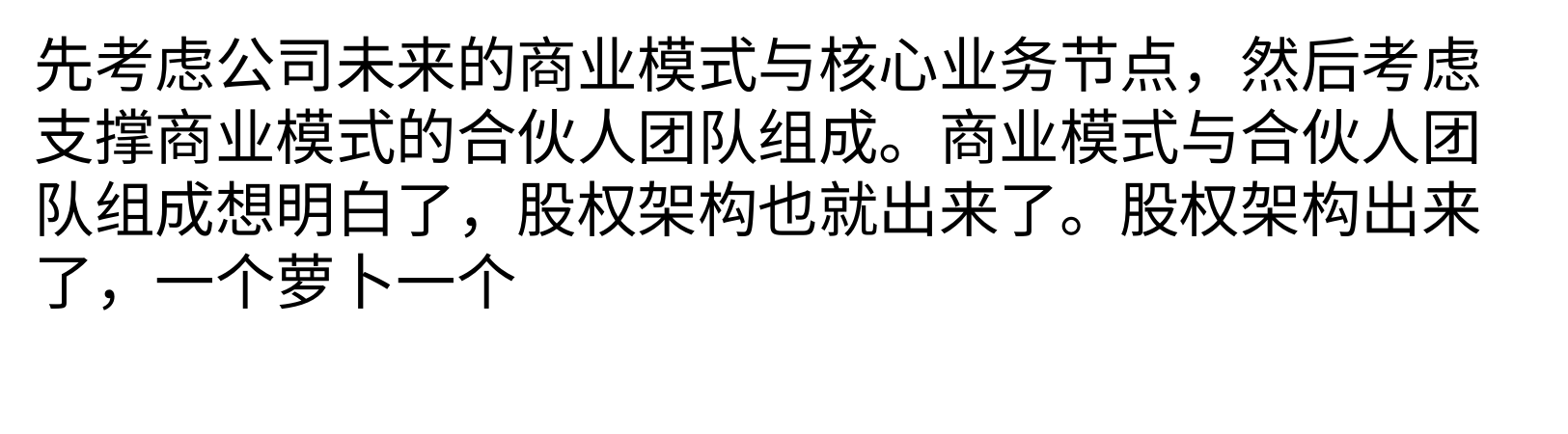

先考虑公司未来的商业模式与核心业务节点，然后考虑支撑商业模式的合伙人团队组成。商业模式与合伙人团队组成想明白了，股权架构也就出来了。股权架构出来了，一个萝卜一个